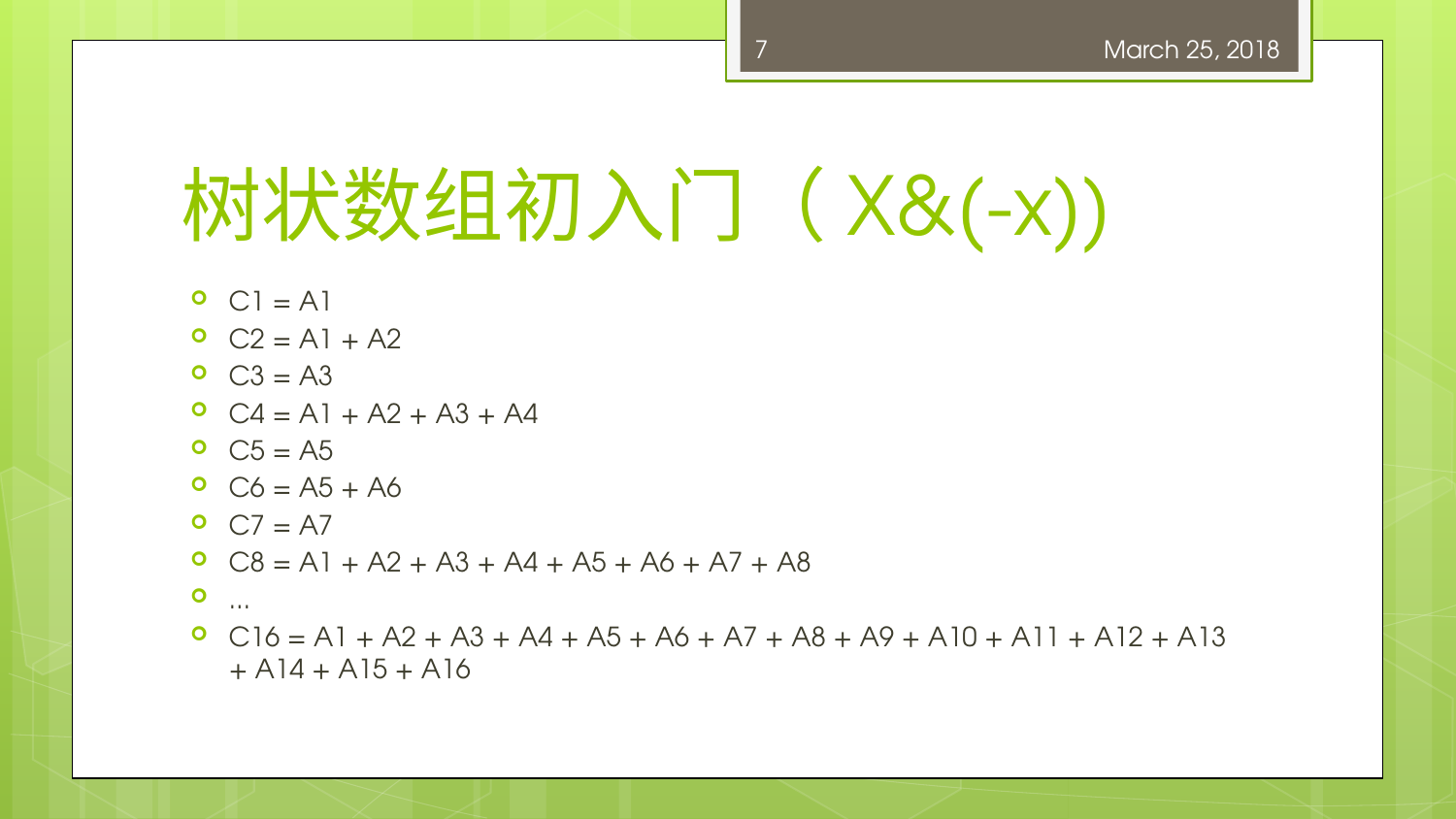

7
March 25, 2018
# 树状数组初入门（X&(-x))
C1 = A1
C2 = A1 + A2
C3 = A3
C4 = A1 + A2 + A3 + A4
C5 = A5
C6 = A5 + A6
C7 = A7
C8 = A1 + A2 + A3 + A4 + A5 + A6 + A7 + A8
...
C16 = A1 + A2 + A3 + A4 + A5 + A6 + A7 + A8 + A9 + A10 + A11 + A12 + A13 + A14 + A15 + A16